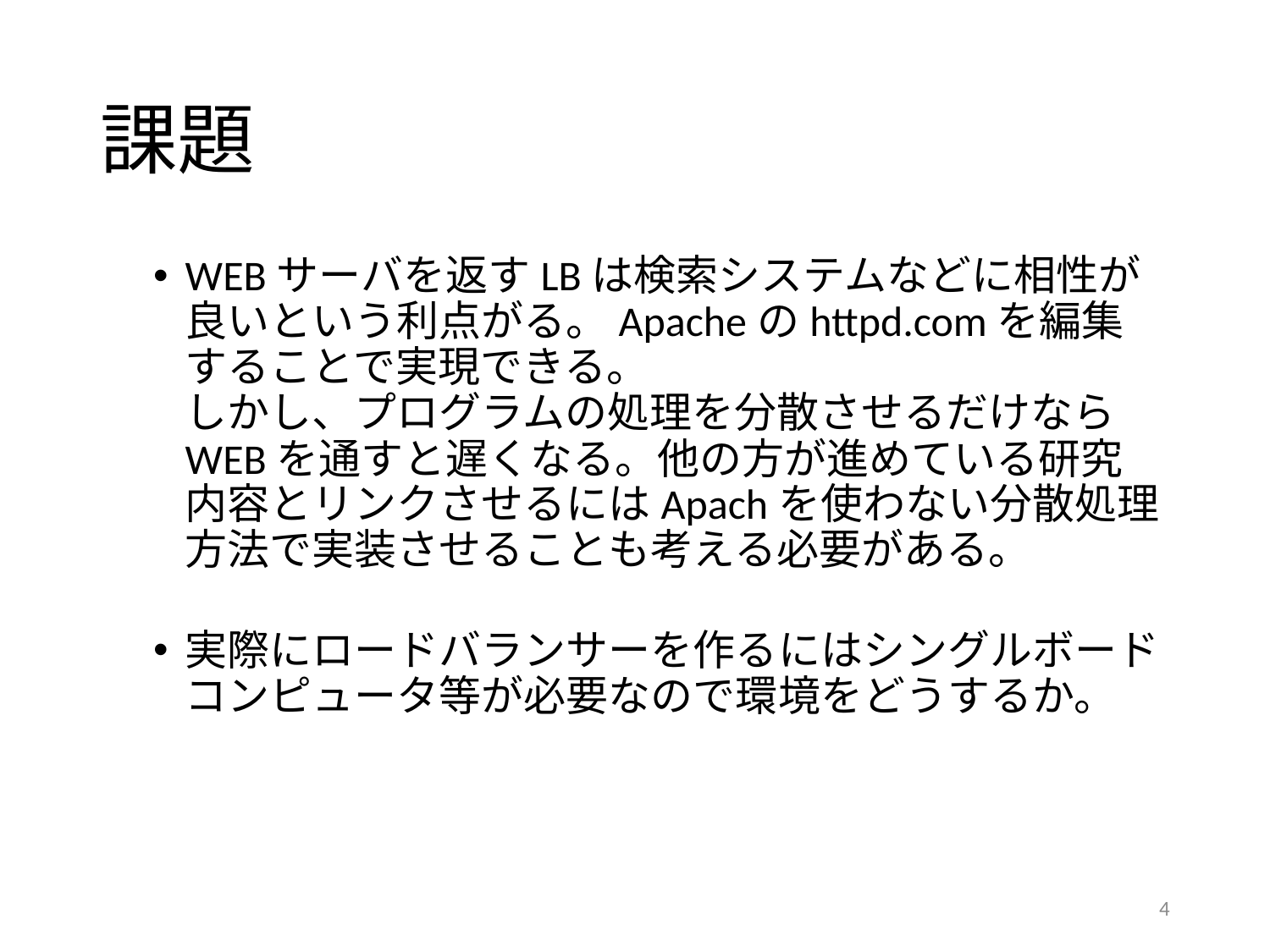

# 課題

WEBサーバを返すLBは検索システムなどに相性が良いという利点がる。Apacheのhttpd.comを編集することで実現できる。
しかし、プログラムの処理を分散させるだけならWEBを通すと遅くなる。他の方が進めている研究内容とリンクさせるにはApachを使わない分散処理方法で実装させることも考える必要がある。
実際にロードバランサーを作るにはシングルボードコンピュータ等が必要なので環境をどうするか。

4